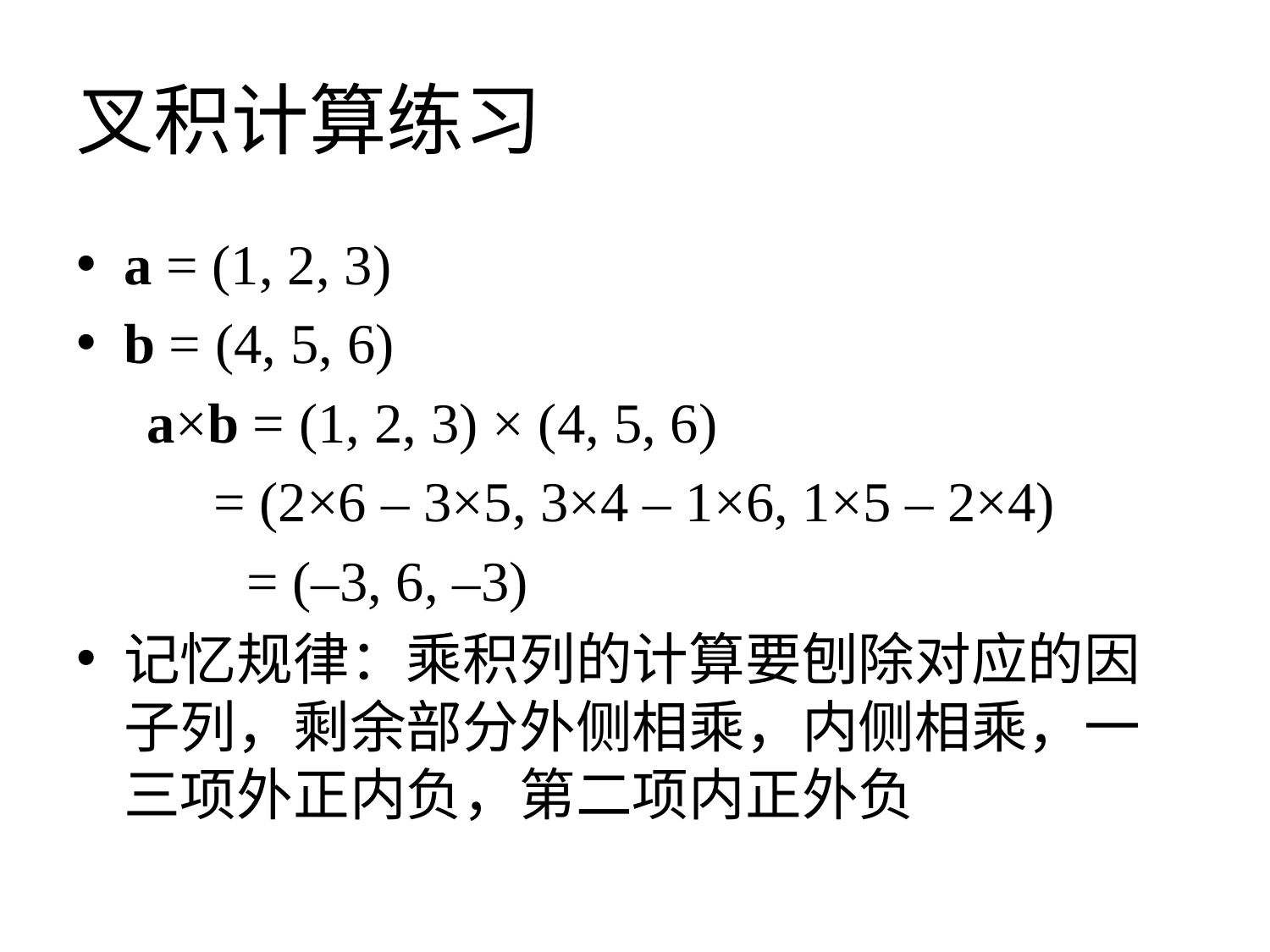

# 叉积计算练习
a = (1, 2, 3)
b = (4, 5, 6)
     a×b = (1, 2, 3) × (4, 5, 6)
= (2×6 – 3×5, 3×4 – 1×6, 1×5 – 2×4)
            = (–3, 6, –3)
记忆规律：乘积列的计算要刨除对应的因子列，剩余部分外侧相乘，内侧相乘，一三项外正内负，第二项内正外负